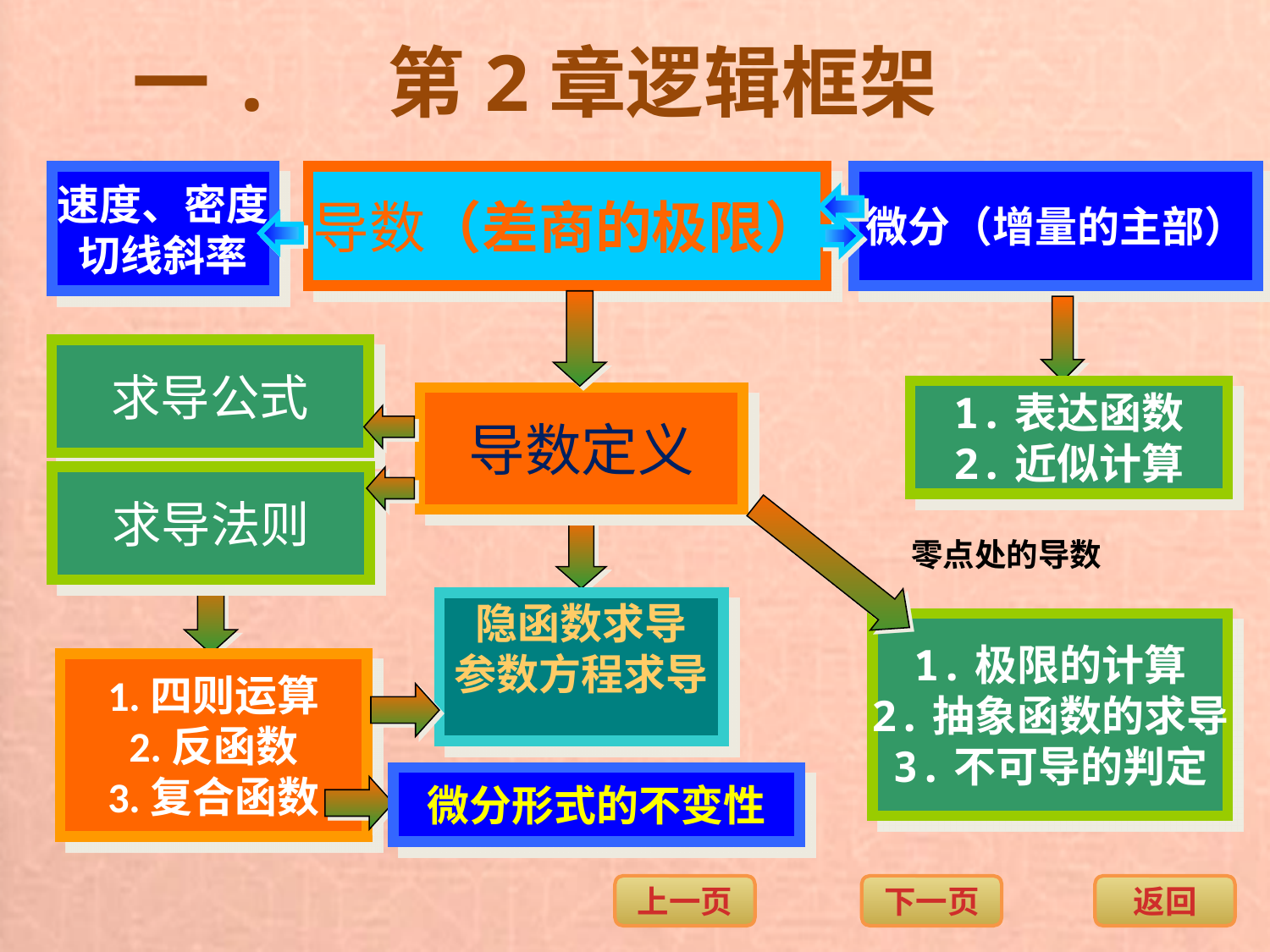

一.  第2章逻辑框架
速度、密度
切线斜率
导数（差商的极限）
微分（增量的主部）

求导公式
1.表达函数
2.近似计算
导数定义

求导法则

待定系数法
零点处的导数

隐函数求导
参数方程求导

1.极限的计算
2.抽象函数的求导
3.不可导的判定
1.四则运算
2.反函数
3.复合函数

微分形式的不变性